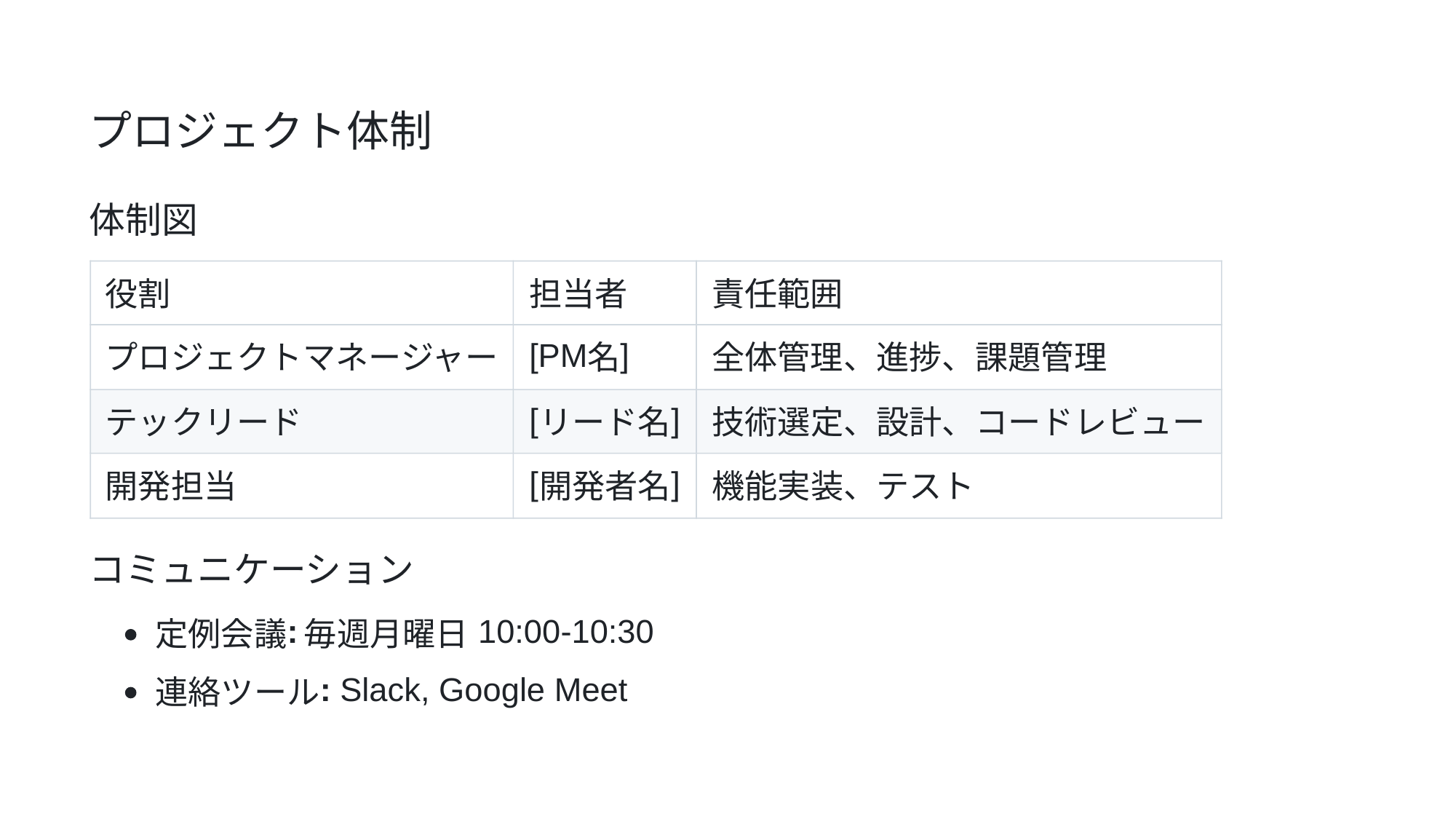

プロジェクト体制
体制図

役割
担当者
責任範囲

[PM
]
プロジェクトマネージャー
名
全体管理、進捗、課題管理

[
]
テックリード
リード名
技術選定、設計、コードレビュー

[
]
開発担当
開発者名
機能実装、テスト

コミュニケーション
:
 10:00-10:30
定例会議
毎週⽉曜⽇

: Slack, Google Meet
連絡ツール